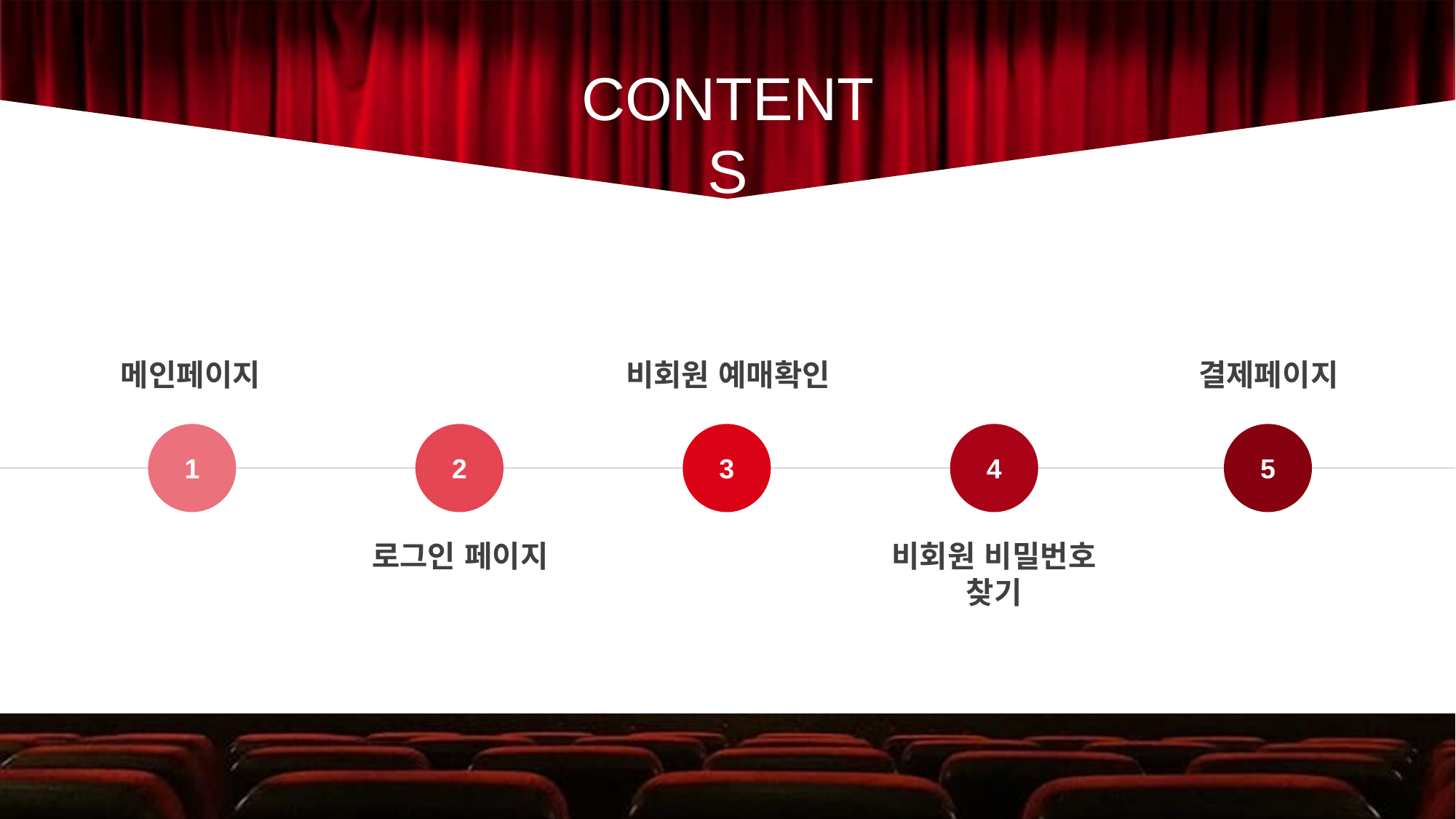

CONTENTS
메인페이지
비회원 예매확인
결제페이지
1
2
3
4
5
로그인 페이지
비회원 비밀번호 찾기